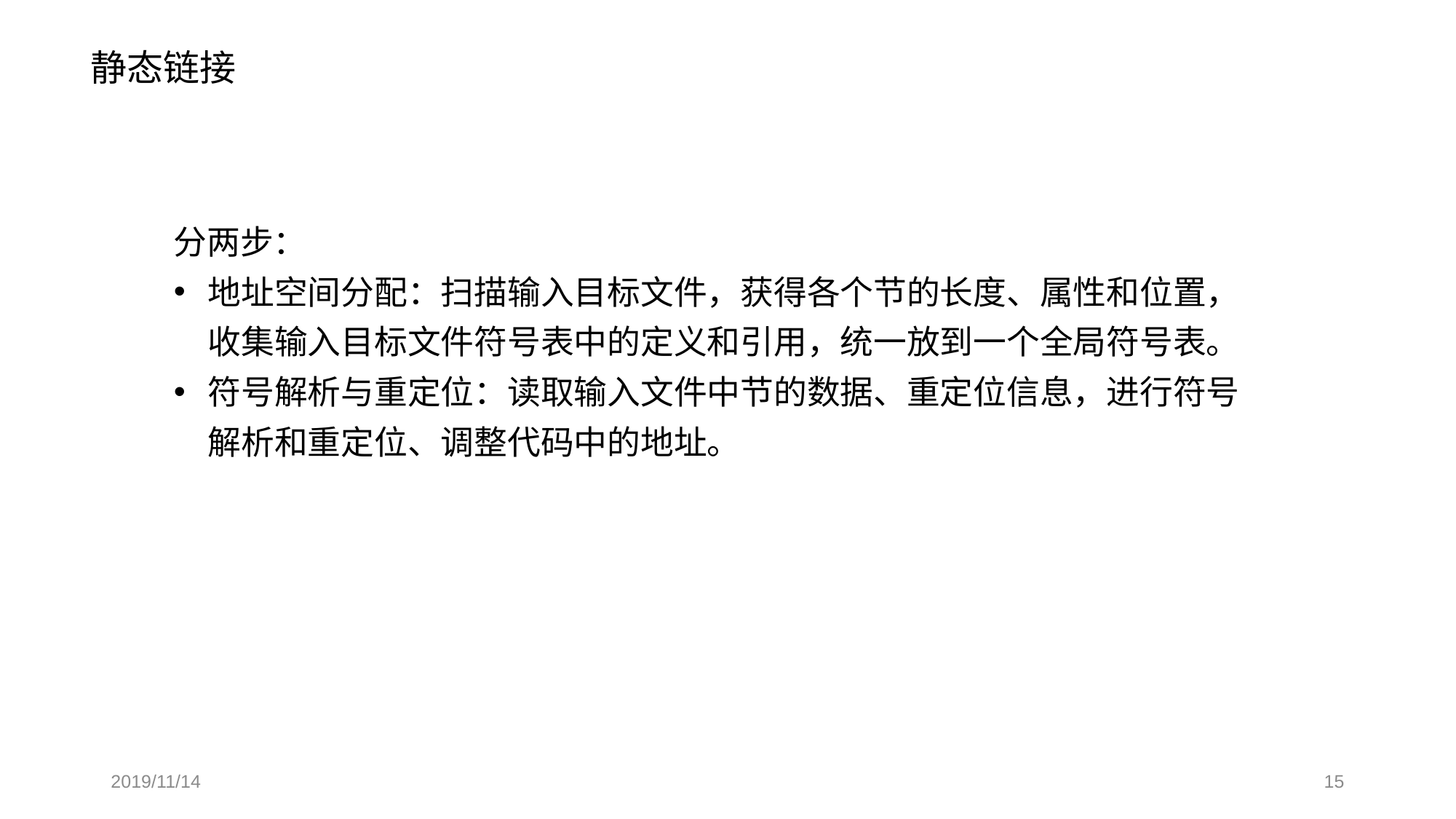

静态链接
分两步：
地址空间分配：扫描输入目标文件，获得各个节的长度、属性和位置，收集输入目标文件符号表中的定义和引用，统一放到一个全局符号表。
符号解析与重定位：读取输入文件中节的数据、重定位信息，进行符号解析和重定位、调整代码中的地址。
2019/11/14
15